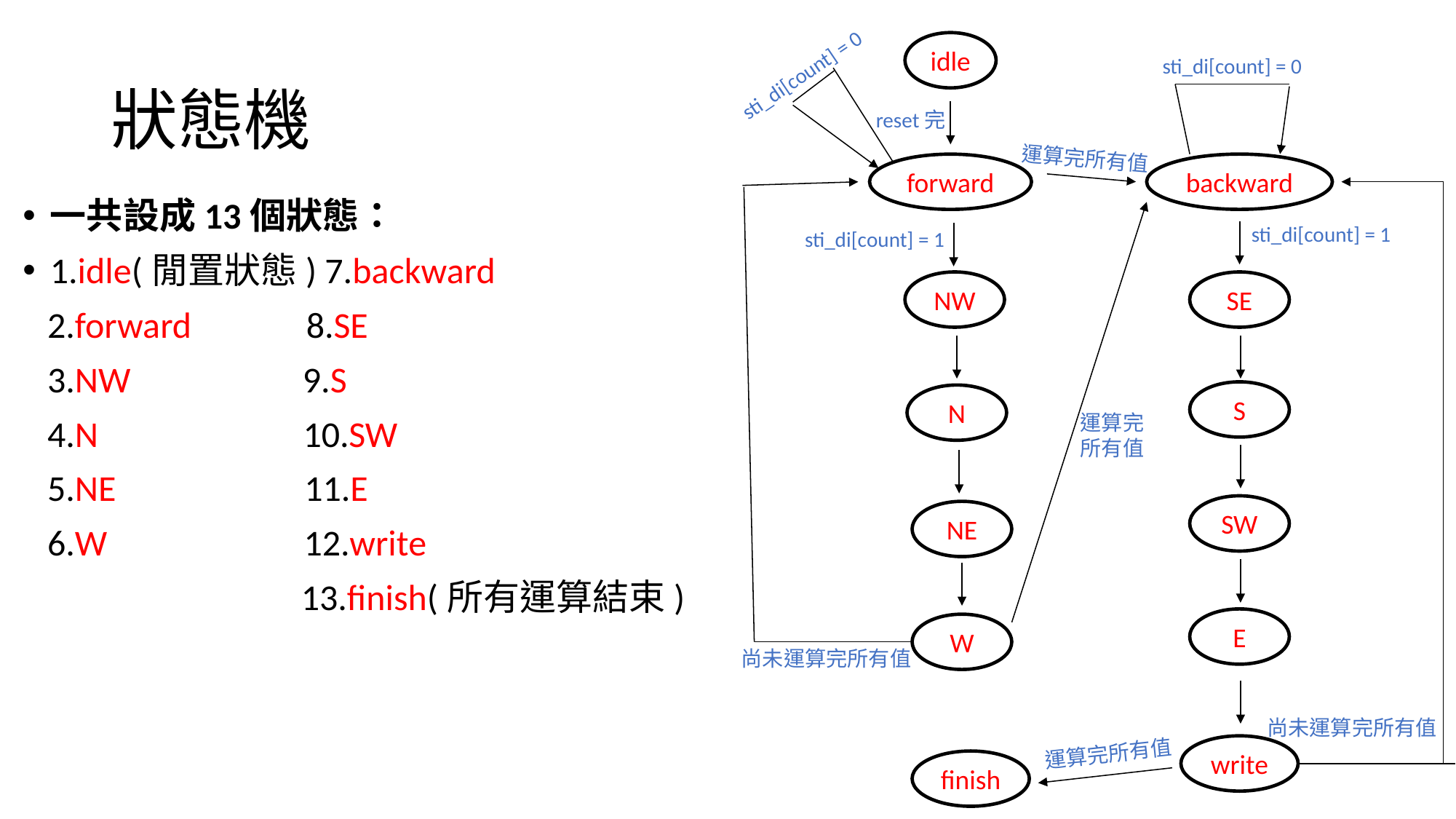

idle
# 狀態機
sti_di[count] = 0
sti_di[count] = 0
reset完
運算完所有值
backward
forward
一共設成13個狀態：
1.idle(閒置狀態) 7.backward
   2.forward              8.SE
   3.NW                     9.S
   4.N                         10.SW
   5.NE                       11.E
   6.W                        12.write
                                  13.finish(所有運算結束)
sti_di[count] = 1
sti_di[count] = 1
NW
SE
S
N
運算完所有值
SW
NE
E
W
尚未運算完所有值
尚未運算完所有值
運算完所有值
write
finish